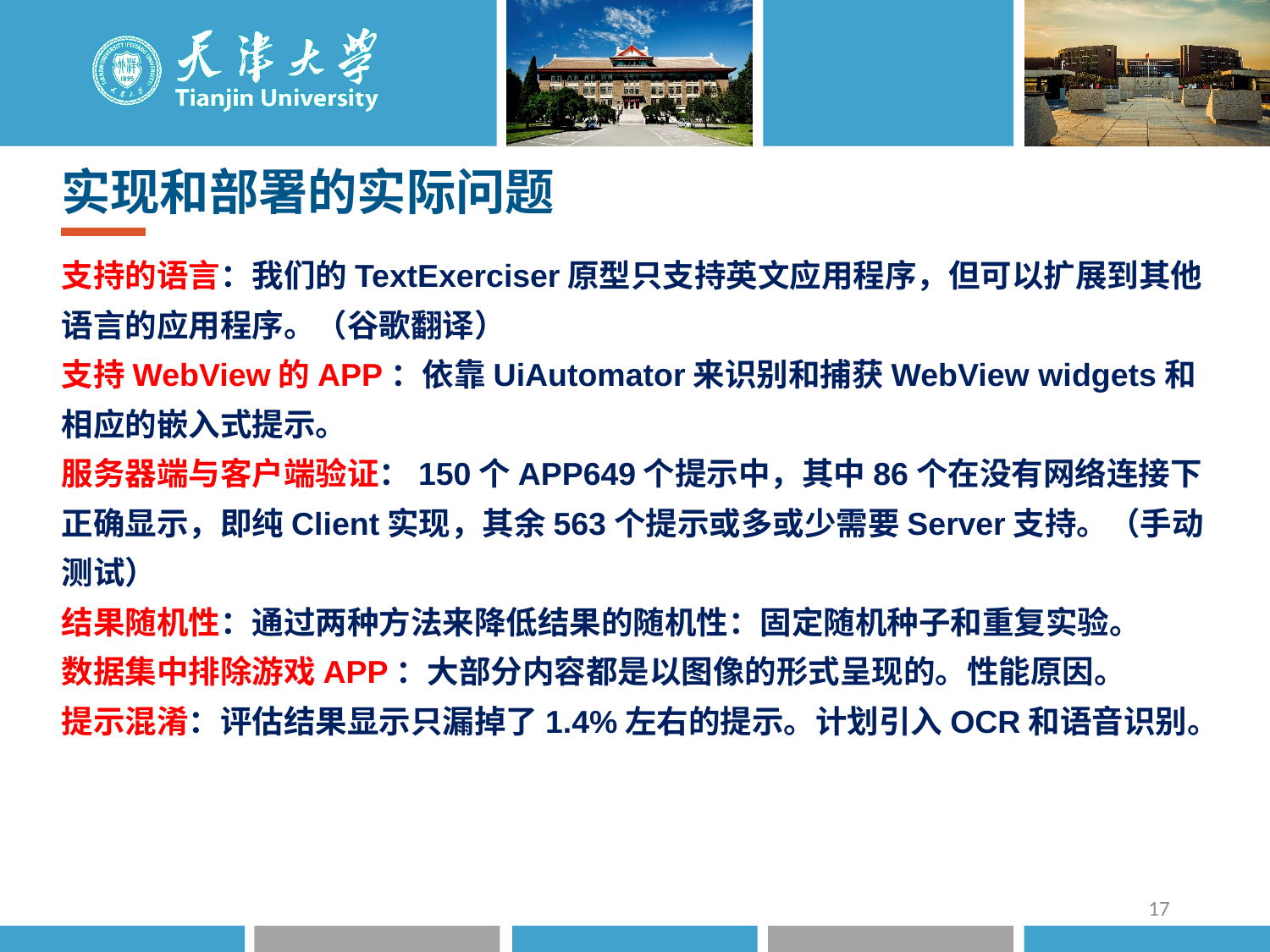

实现和部署的实际问题
支持的语言：我们的TextExerciser原型只支持英文应用程序，但可以扩展到其他语言的应用程序。（谷歌翻译）
支持WebView的APP：依靠UiAutomator来识别和捕获WebView widgets和相应的嵌入式提示。
服务器端与客户端验证：150个APP649个提示中，其中86个在没有网络连接下正确显示，即纯Client实现，其余563个提示或多或少需要Server支持。（手动测试）
结果随机性：通过两种方法来降低结果的随机性：固定随机种子和重复实验。
数据集中排除游戏APP：大部分内容都是以图像的形式呈现的。性能原因。
提示混淆：评估结果显示只漏掉了1.4%左右的提示。计划引入OCR和语音识别。

17